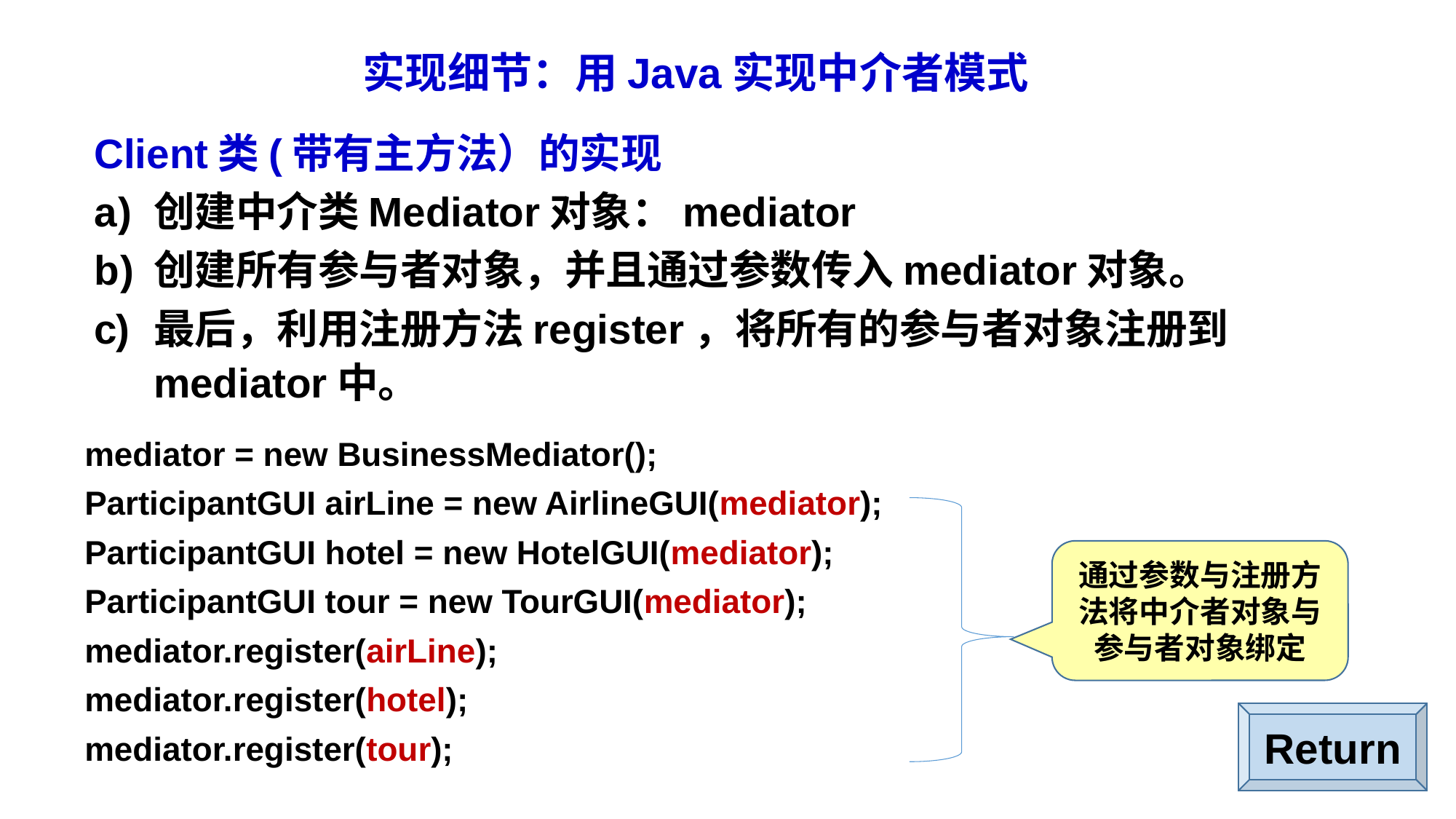

# 实现细节：用Java实现中介者模式
Client类(带有主方法）的实现
创建中介类Mediator对象：mediator
创建所有参与者对象，并且通过参数传入mediator对象。
最后，利用注册方法register，将所有的参与者对象注册到mediator中。
mediator = new BusinessMediator();
ParticipantGUI airLine = new AirlineGUI(mediator);
ParticipantGUI hotel = new HotelGUI(mediator);
ParticipantGUI tour = new TourGUI(mediator);
mediator.register(airLine);
mediator.register(hotel);
mediator.register(tour);

通过参数与注册方法将中介者对象与参与者对象绑定
Return